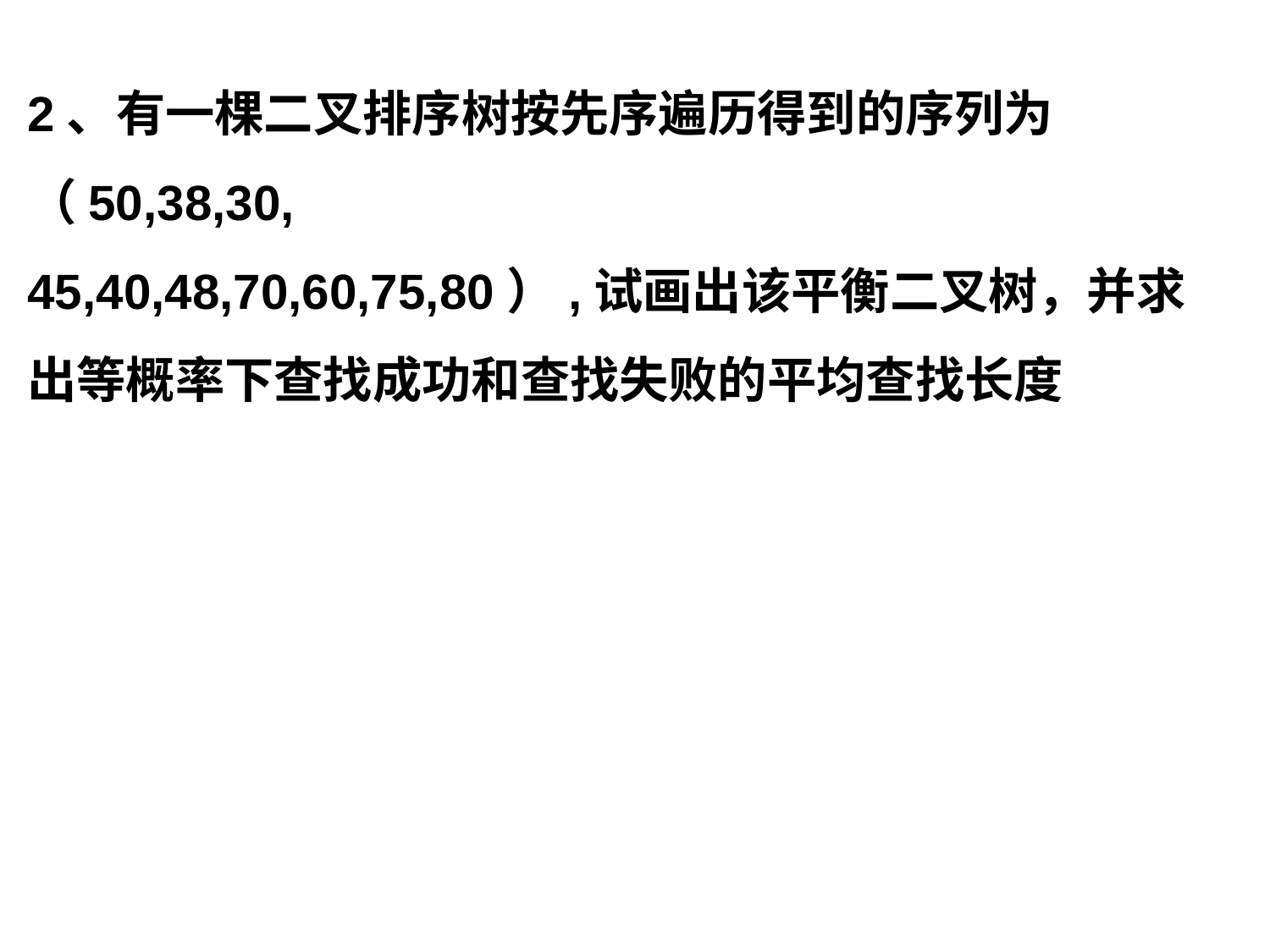

2、有一棵二叉排序树按先序遍历得到的序列为（50,38,30,
45,40,48,70,60,75,80）,试画出该平衡二叉树，并求出等概率下查找成功和查找失败的平均查找长度